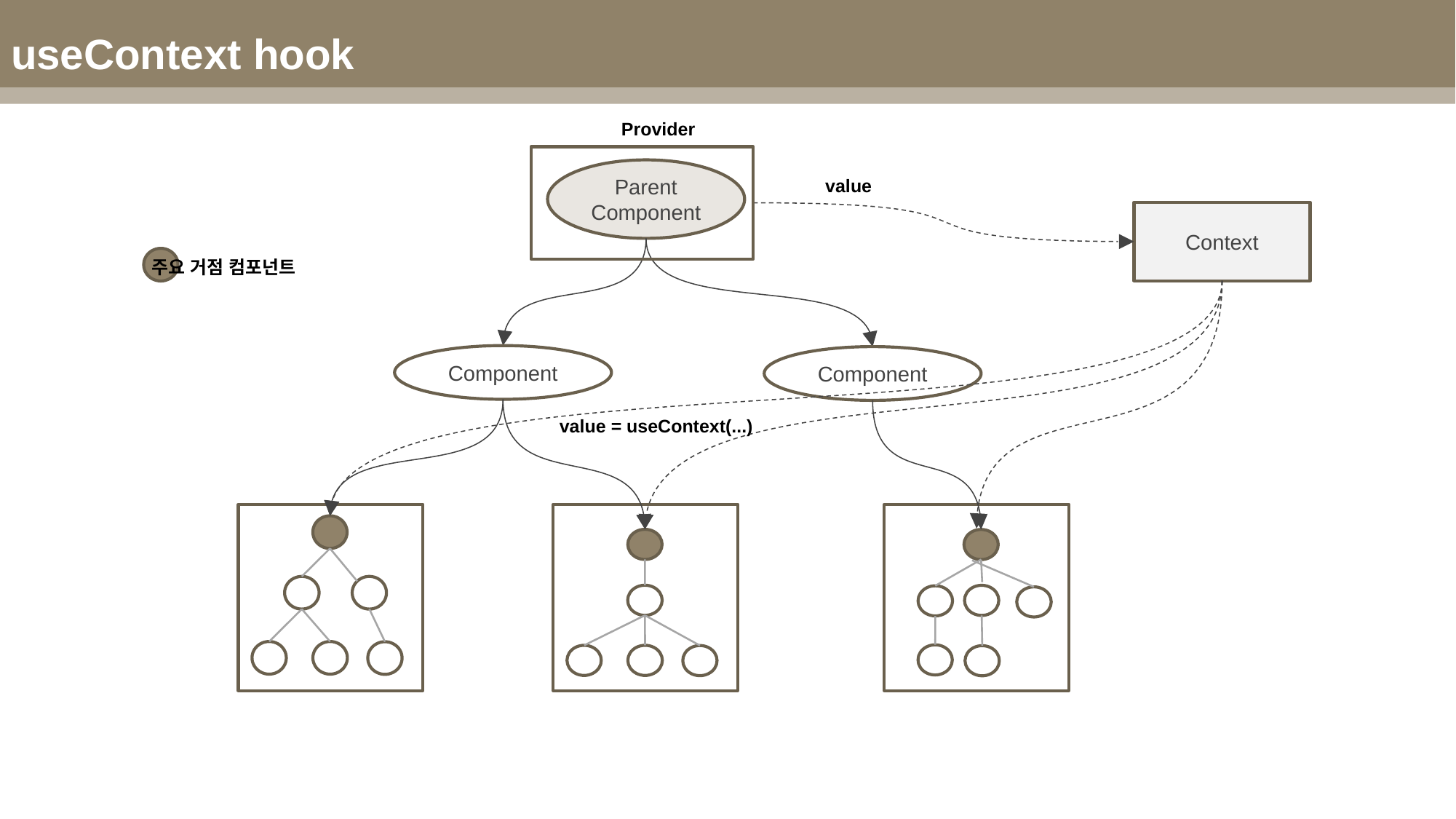

useContext hook
Provider

Parent Component
value
Context

주요 거점 컴포넌트
Component
Component
value = useContext(...)